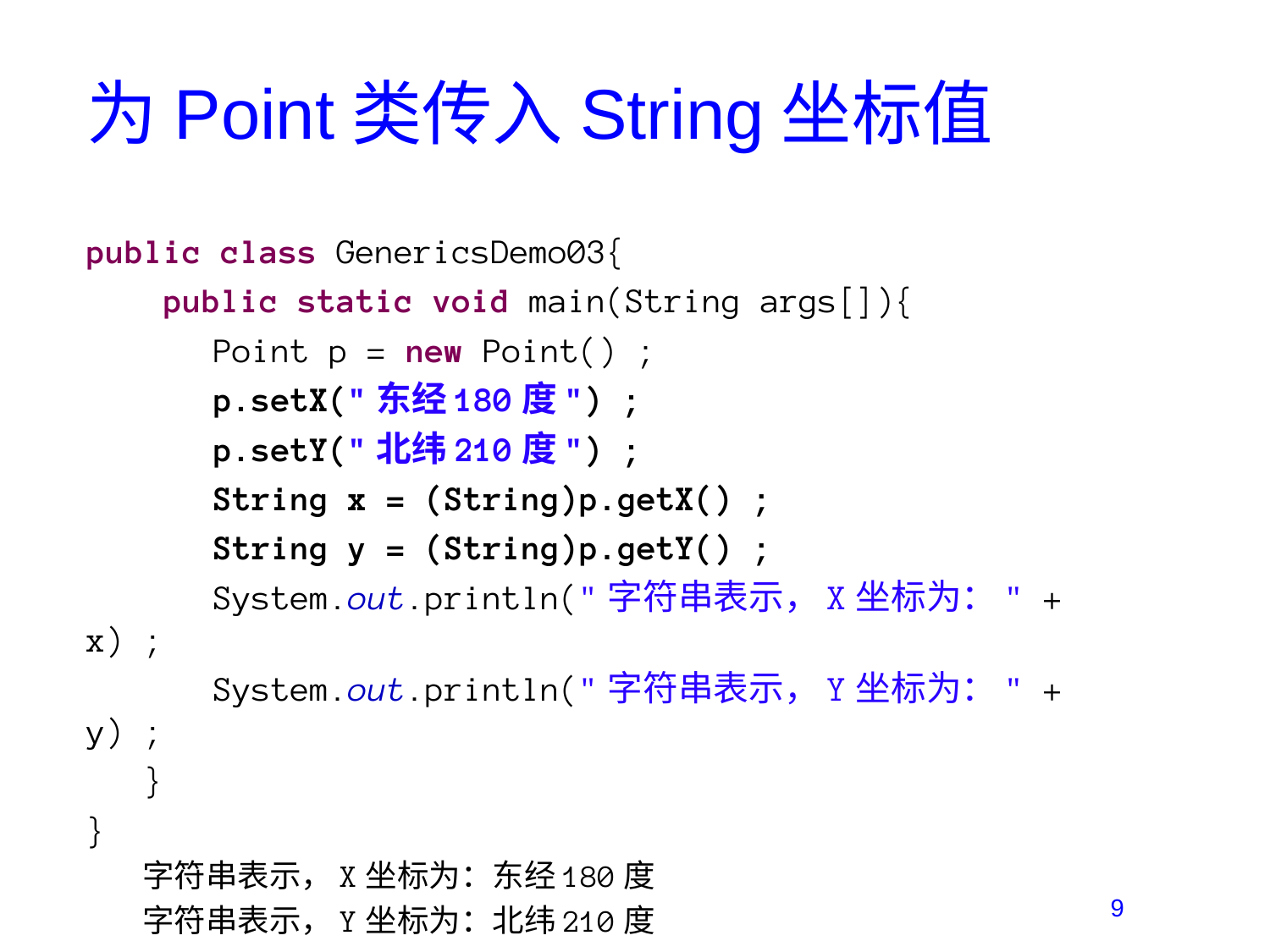

# 为Point类传入String坐标值
public class GenericsDemo03{
    public static void main(String args[]){
	Point p = new Point() ;
	p.setX("东经180度") ;
	p.setY("北纬210度") ;
	String x = (String)p.getX() ;
	String y = (String)p.getY() ;
	System.out.println("字符串表示，X坐标为：" + x) ;
	System.out.println("字符串表示，Y坐标为：" + y) ;
   }
}
字符串表示，X坐标为：东经180度
字符串表示，Y坐标为：北纬210度
9